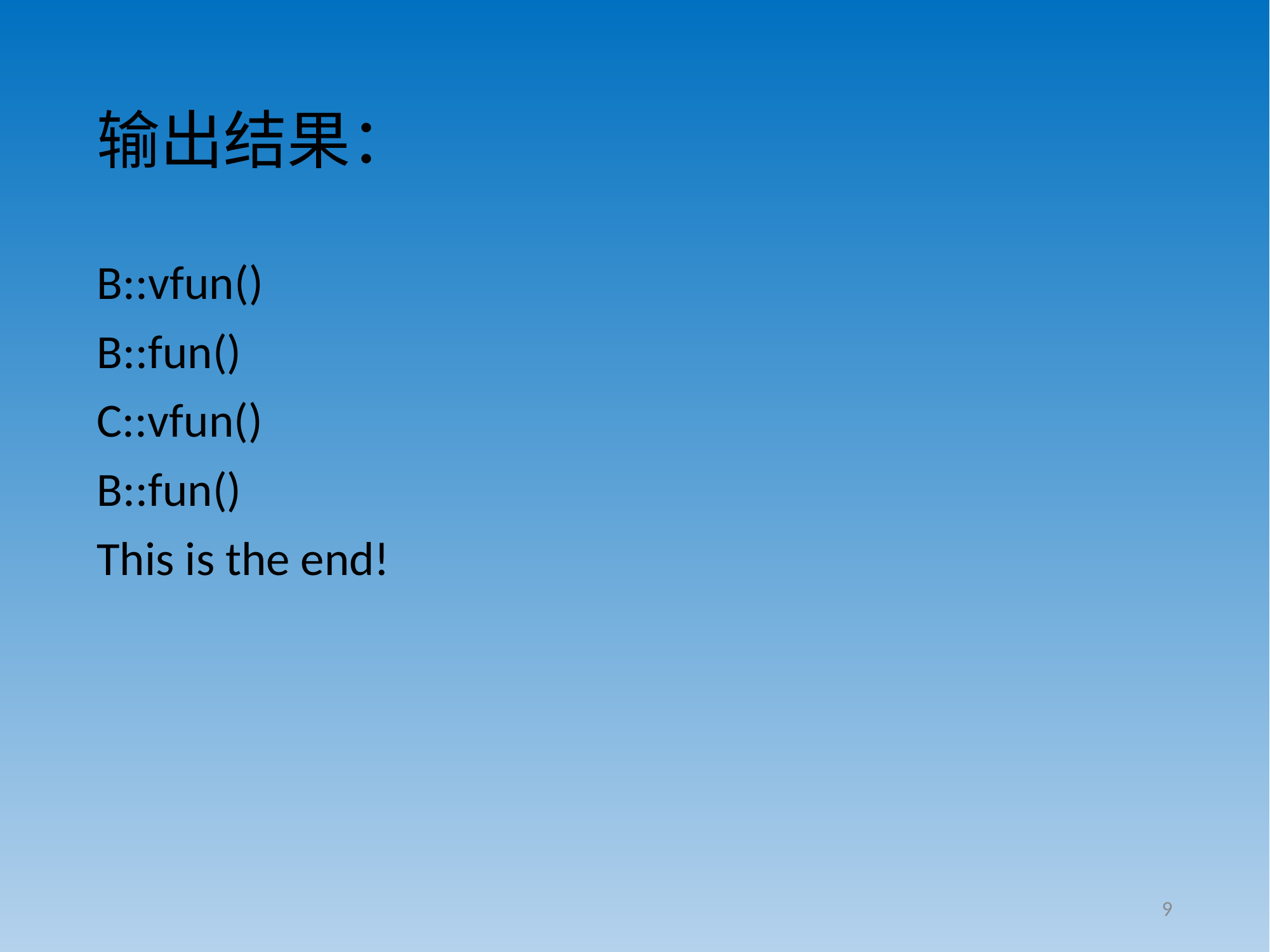

# 输出结果：
B::vfun()
B::fun()
C::vfun()
B::fun()
This is the end!
9